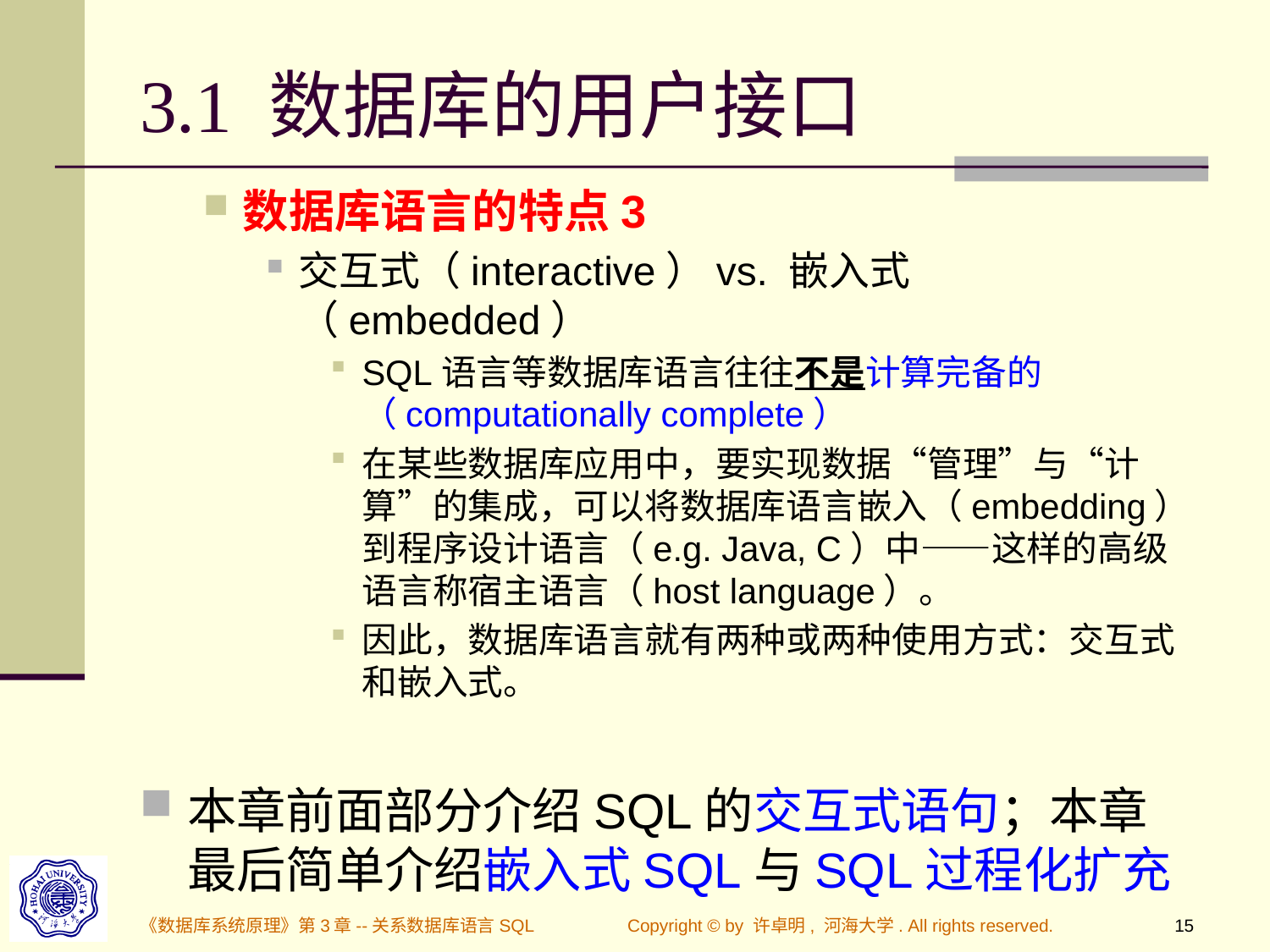

# 3.1 数据库的用户接口
数据库语言的特点3
交互式（interactive）vs. 嵌入式（embedded）
SQL语言等数据库语言往往不是计算完备的（computationally complete）
在某些数据库应用中，要实现数据“管理”与“计算”的集成，可以将数据库语言嵌入（embedding）到程序设计语言（e.g. Java, C）中——这样的高级语言称宿主语言（host language）。
因此，数据库语言就有两种或两种使用方式：交互式和嵌入式。

本章前面部分介绍SQL的交互式语句；本章最后简单介绍嵌入式SQL与SQL过程化扩充
《数据库系统原理》第3章--关系数据库语言SQL
Copyright © by 许卓明, 河海大学. All rights reserved.
15